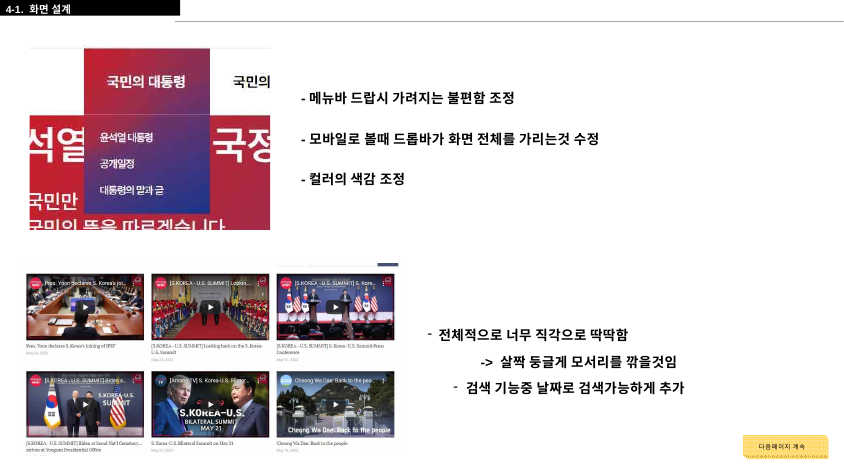

4-1. 화면 설계

-메뉴바 드랍시 가려지는 불편함 조정

-모바일로 볼때 드롭바가 화면 전체를 가리는것 수정

-컬러의 색감 조정

전체적으로 너무 직각으로 딱딱함
-> 살짝 둥글게 모서리를 깎을것임
검색 기능중 날짜로 검색가능하게 추가

다음페이지 계속